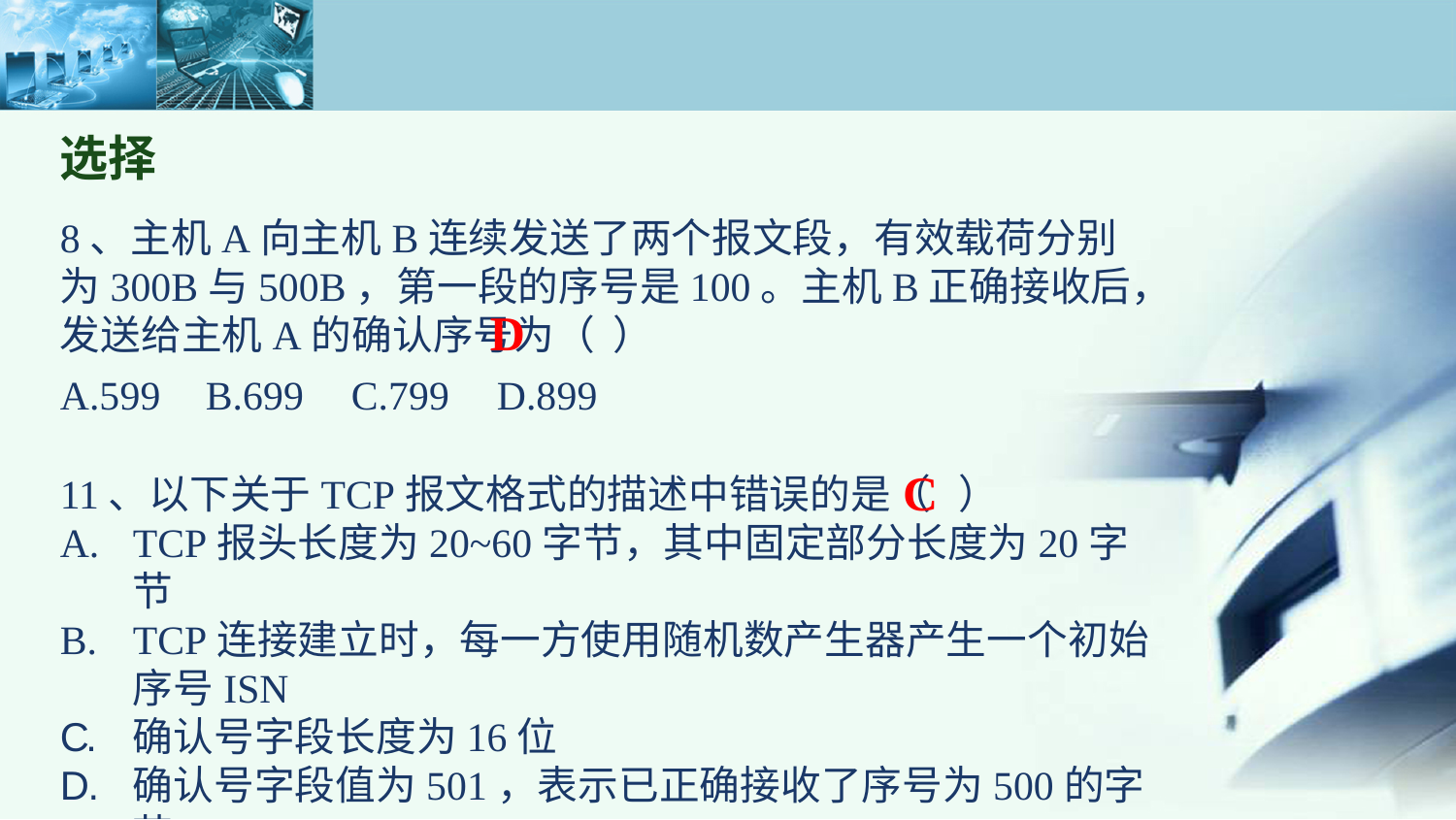

# 选择
8、主机A向主机B连续发送了两个报文段，有效载荷分别为300B与500B，第一段的序号是100。主机B正确接收后，发送给主机A的确认序号为（  ）
A.599	B.699	C.799	D.899

11、以下关于TCP报文格式的描述中错误的是（   ）
TCP报头长度为20~60字节，其中固定部分长度为20字节
TCP连接建立时，每一方使用随机数产生器产生一个初始序号ISN
确认号字段长度为16位
确认号字段值为501，表示已正确接收了序号为500的字节

D
C